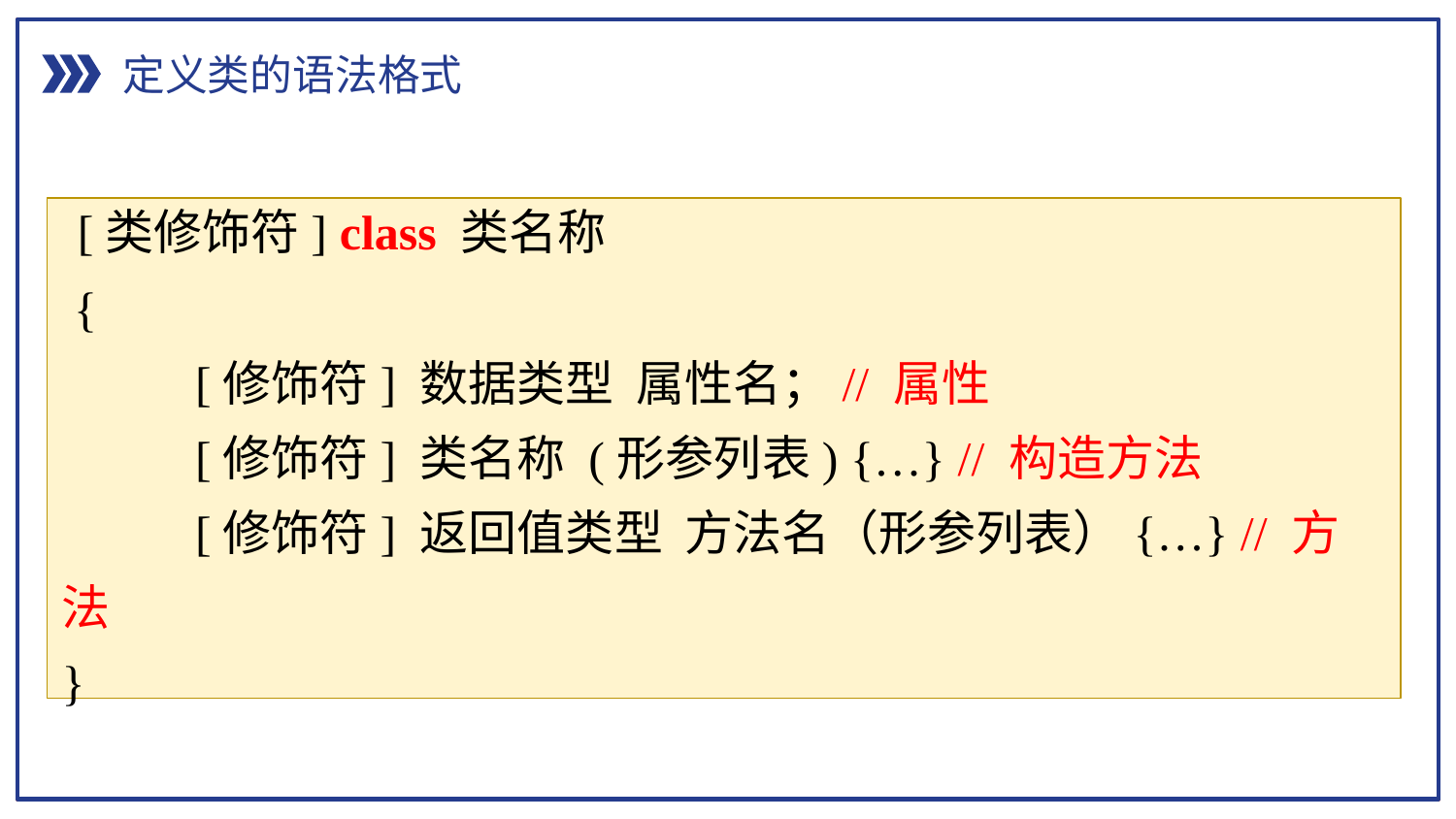

定义类的语法格式

 [类修饰符] class 类名称
 {
           [修饰符] 数据类型  属性名；// 属性
           [修饰符] 类名称 (形参列表) {…} // 构造方法
           [修饰符] 返回值类型  方法名（形参列表）{…} // 方法
}